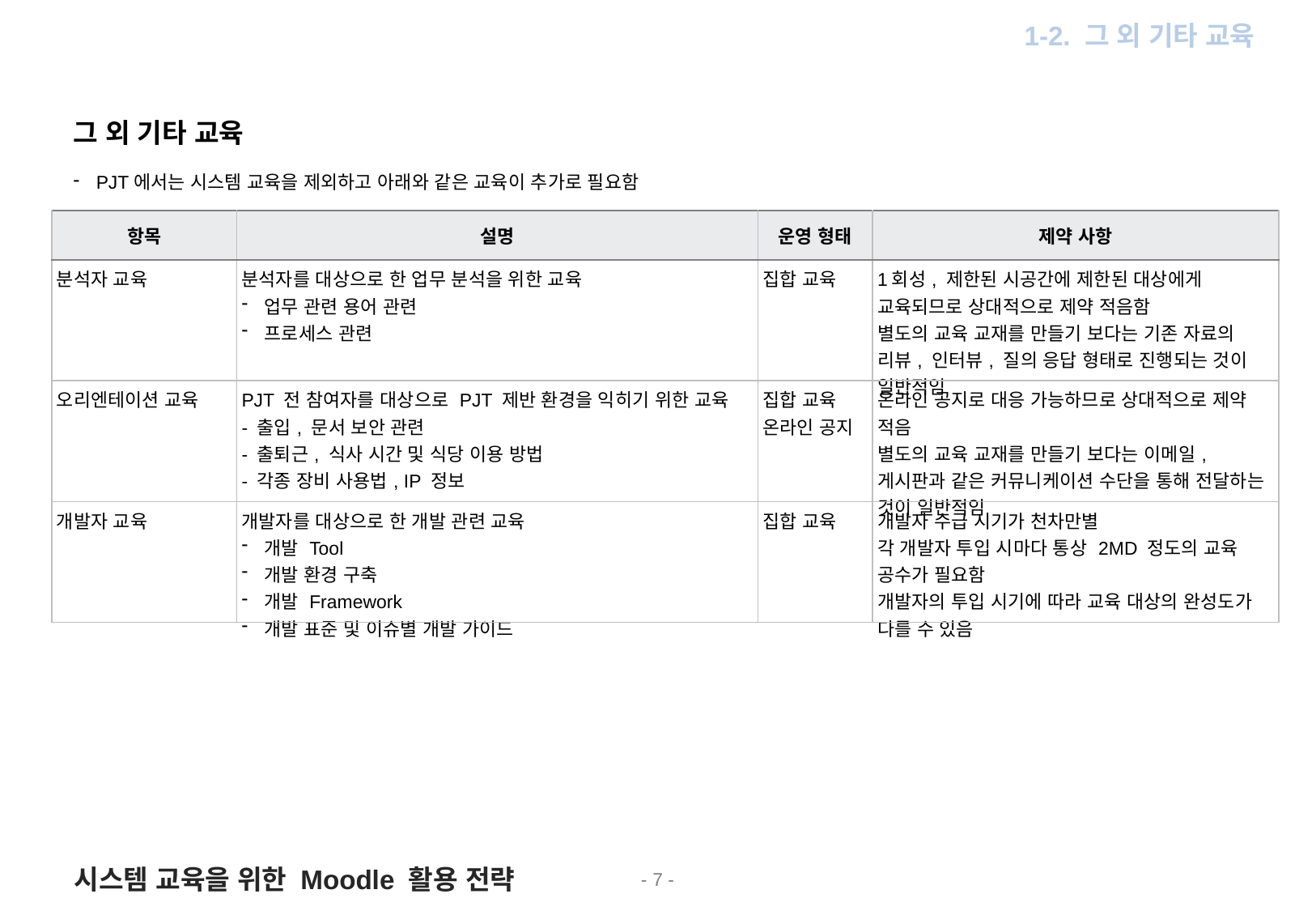

1. 개요
1-2. 그 외 기타 교육
그 외 기타 교육

PJT에서는 시스템 교육을 제외하고 아래와 같은 교육이 추가로 필요함
| 항목 | 설명 | 운영 형태 | 제약 사항 |
| --- | --- | --- | --- |
| 분석자 교육 | 분석자를 대상으로 한 업무 분석을 위한 교육 업무 관련 용어 관련 프로세스 관련 | 집합 교육 | 1회성, 제한된 시공간에 제한된 대상에게 교육되므로 상대적으로 제약 적음함 별도의 교육 교재를 만들기 보다는 기존 자료의 리뷰, 인터뷰, 질의 응답 형태로 진행되는 것이 일반적임 |
| 오리엔테이션 교육 | PJT 전 참여자를 대상으로 PJT 제반 환경을 익히기 위한 교육 - 출입, 문서 보안 관련 - 출퇴근, 식사 시간 및 식당 이용 방법 - 각종 장비 사용법, IP 정보 | 집합 교육 온라인 공지 | 온라인 공지로 대응 가능하므로 상대적으로 제약 적음 별도의 교육 교재를 만들기 보다는 이메일, 게시판과 같은 커뮤니케이션 수단을 통해 전달하는 것이 일반적임 |
| 개발자 교육 | 개발자를 대상으로 한 개발 관련 교육 개발 Tool 개발 환경 구축 개발 Framework 개발 표준 및 이슈별 개발 가이드 | 집합 교육 | 개발자 수급 시기가 천차만별 각 개발자 투입 시마다 통상 2MD 정도의 교육 공수가 필요함 개발자의 투입 시기에 따라 교육 대상의 완성도가 다를 수 있음 |